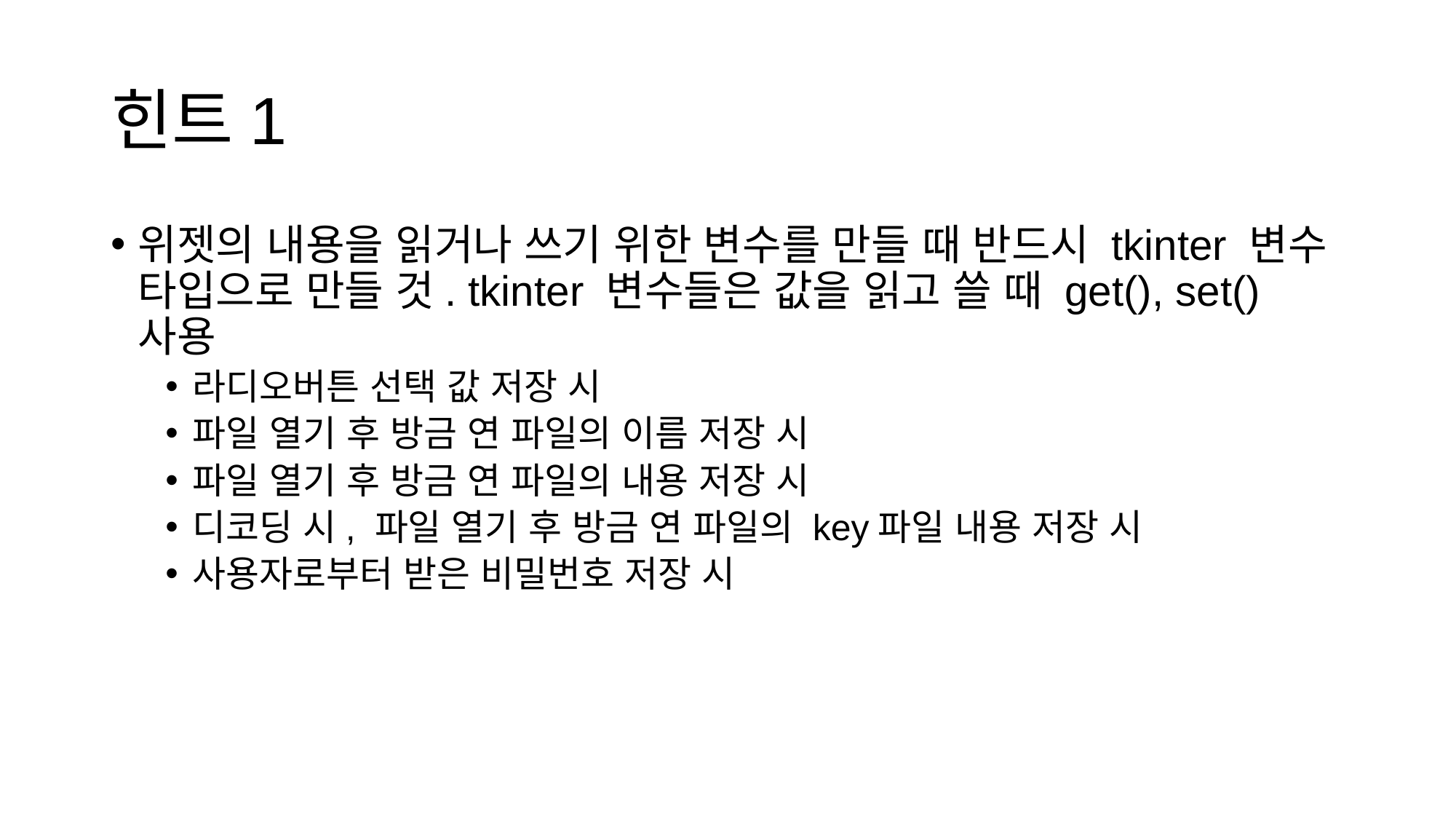

# 힌트1
위젯의 내용을 읽거나 쓰기 위한 변수를 만들 때 반드시 tkinter 변수 타입으로 만들 것. tkinter 변수들은 값을 읽고 쓸 때 get(), set() 사용
라디오버튼 선택 값 저장 시
파일 열기 후 방금 연 파일의 이름 저장 시
파일 열기 후 방금 연 파일의 내용 저장 시
디코딩 시, 파일 열기 후 방금 연 파일의 key파일 내용 저장 시
사용자로부터 받은 비밀번호 저장 시